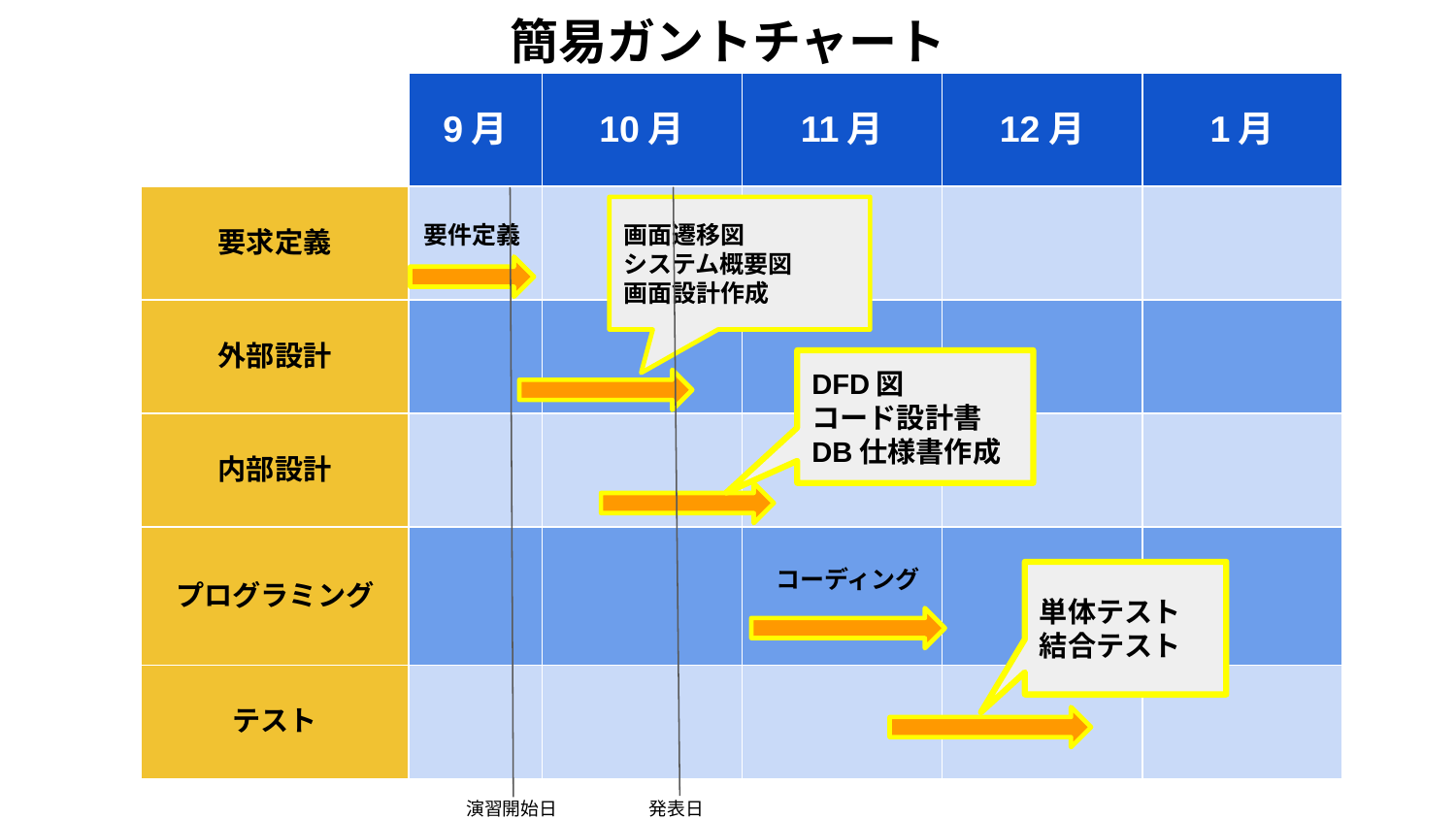

簡易ガントチャート
|  | 9月 | 10月 | 11月 | 12月 | 1月 |
| --- | --- | --- | --- | --- | --- |
| 要求定義 |  |  |  |  |  |
| 外部設計 |  |  |  |  |  |
| 内部設計 |  |  |  |  |  |
| プログラミング |  |  |  |  |  |
| テスト |  |  |  |  |  |
画面遷移図
システム概要図
画面設計作成
要件定義

DFD図
コード設計書DB仕様書作成

コーディング
単体テスト
結合テスト

演習開始日
発表日